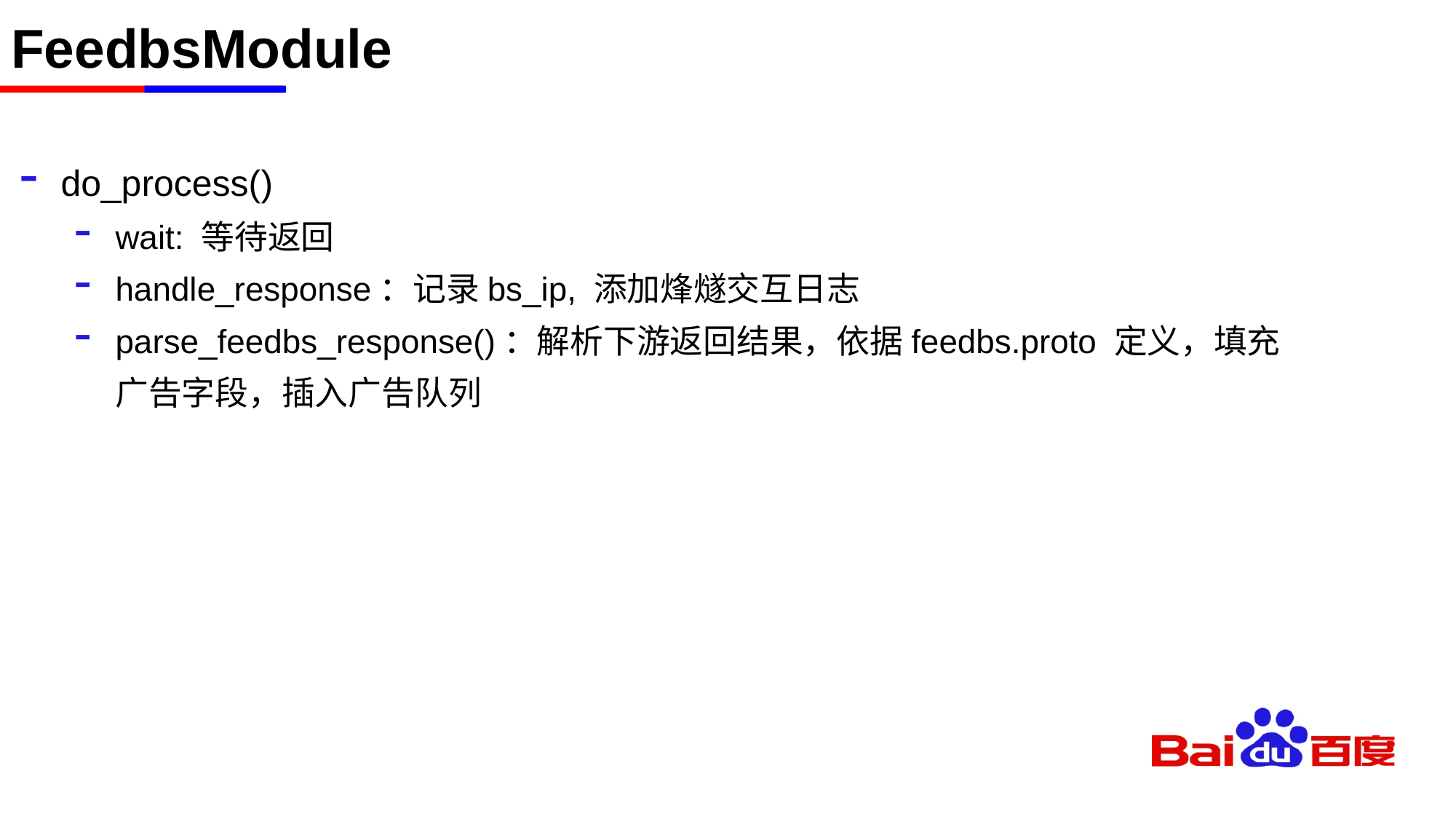

# FeedbsModule
do_process()
wait: 等待返回
handle_response：记录bs_ip, 添加烽燧交互日志
parse_feedbs_response()：解析下游返回结果，依据feedbs.proto 定义，填充广告字段，插入广告队列